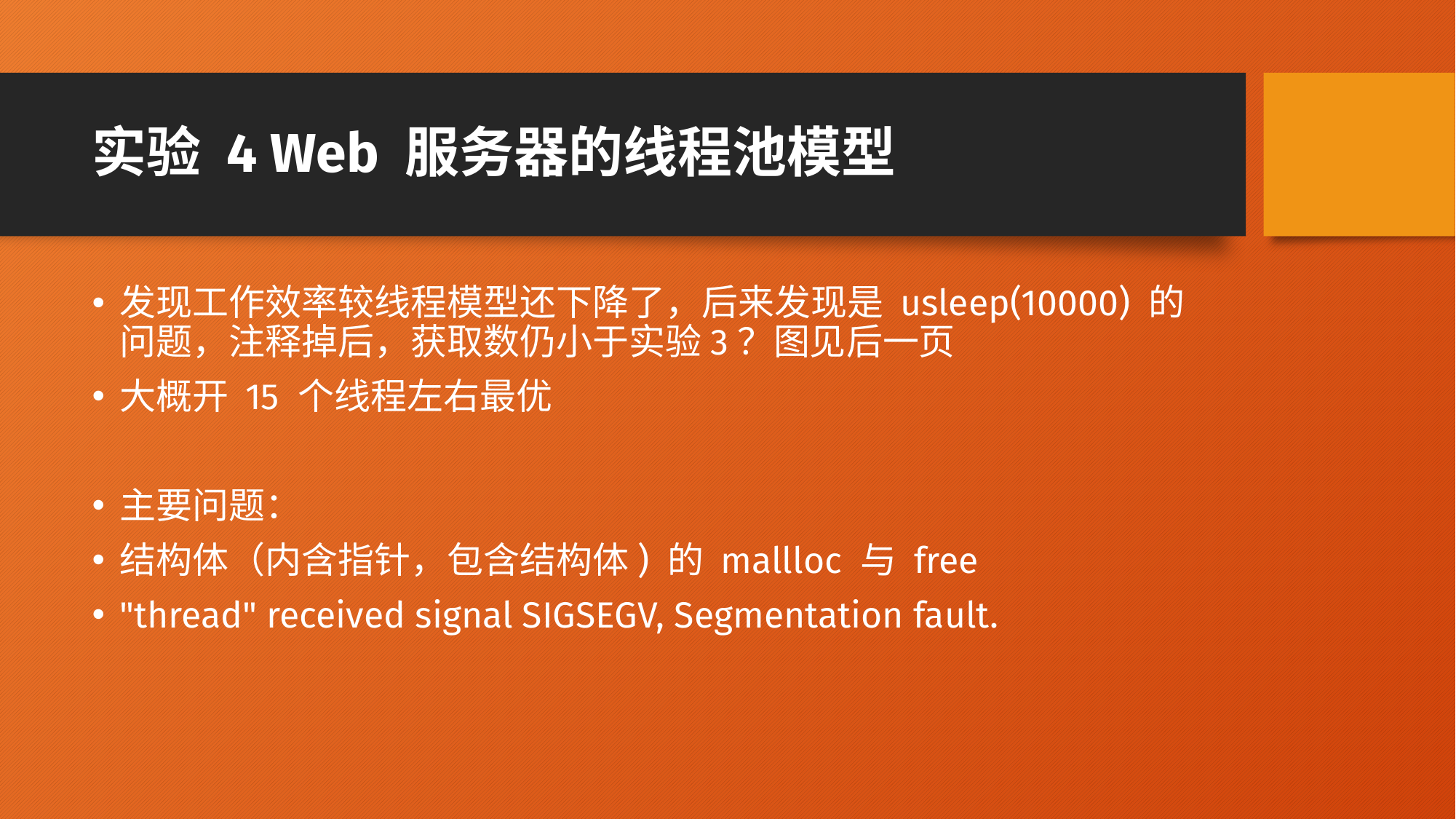

# 实验 4 Web 服务器的线程池模型
发现工作效率较线程模型还下降了，后来发现是 usleep(10000) 的问题，注释掉后，获取数仍小于实验3？图见后一页
大概开 15 个线程左右最优

主要问题：
结构体（内含指针，包含结构体) 的 mallloc 与 free
"thread" received signal SIGSEGV, Segmentation fault.